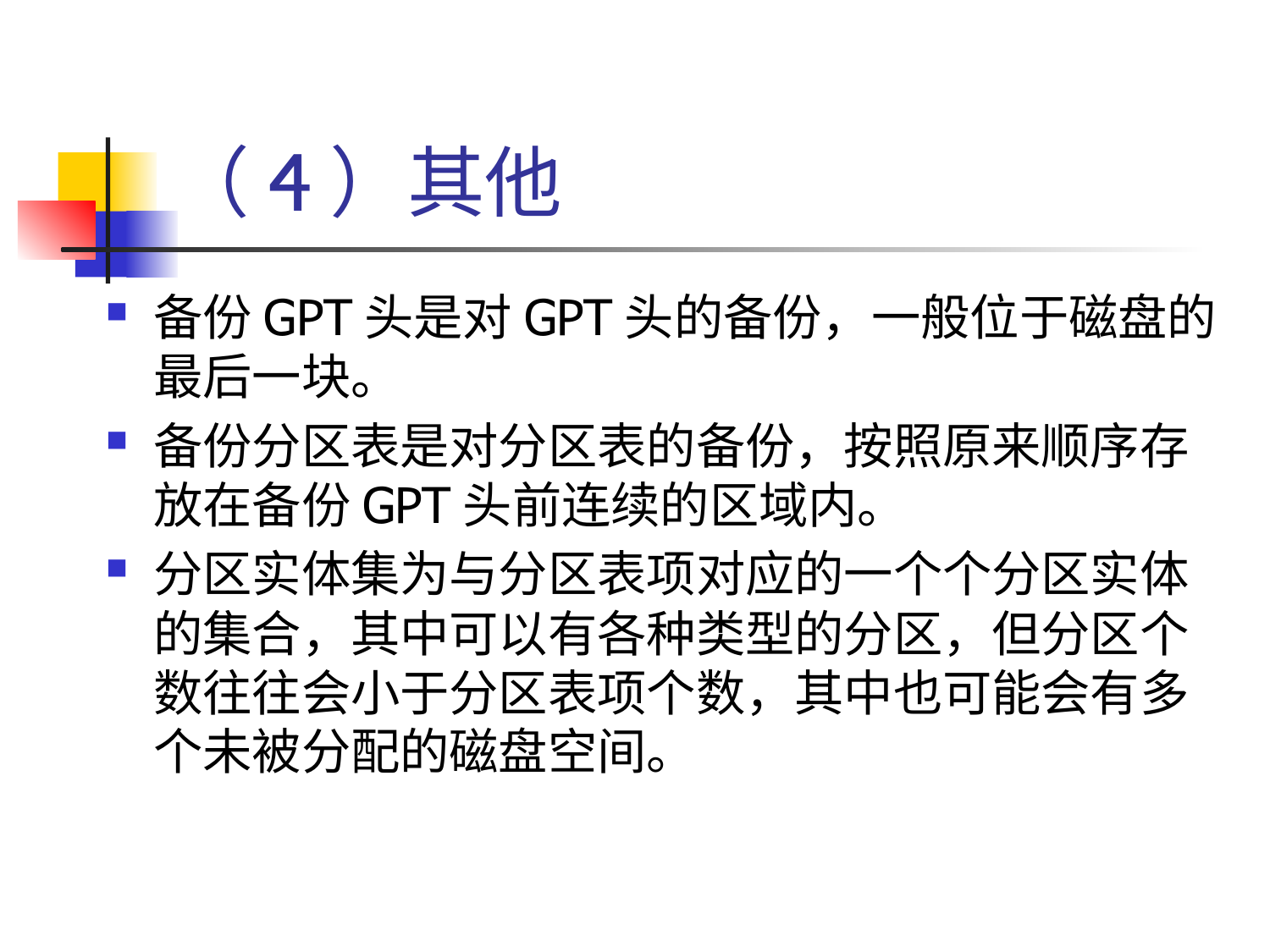

# （4）其他
备份GPT头是对GPT头的备份，一般位于磁盘的最后一块。
备份分区表是对分区表的备份，按照原来顺序存放在备份GPT头前连续的区域内。
分区实体集为与分区表项对应的一个个分区实体的集合，其中可以有各种类型的分区，但分区个数往往会小于分区表项个数，其中也可能会有多个未被分配的磁盘空间。